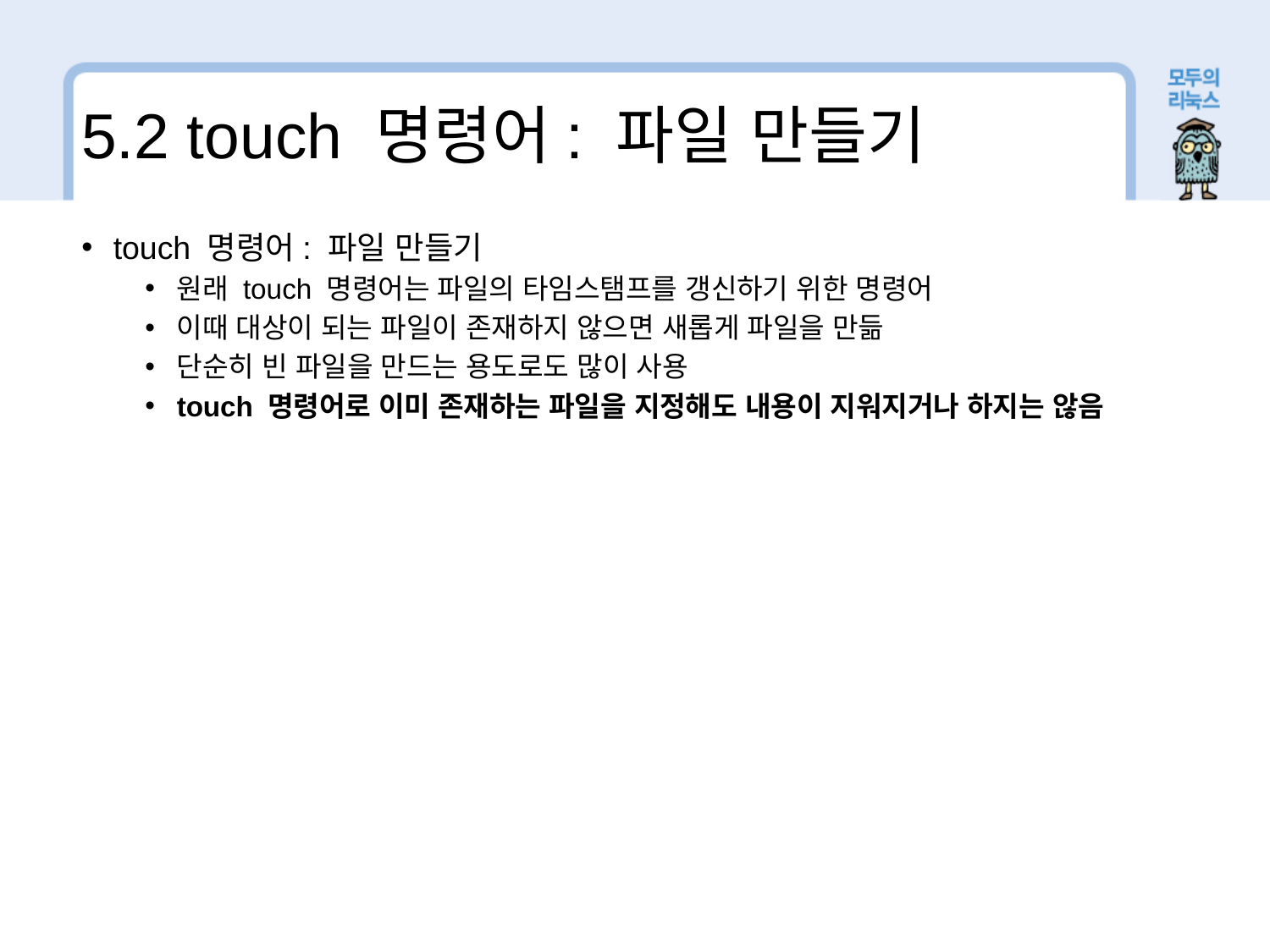

5.2 touch 명령어: 파일 만들기
touch 명령어: 파일 만들기
원래 touch 명령어는 파일의 타임스탬프를 갱신하기 위한 명령어
이때 대상이 되는 파일이 존재하지 않으면 새롭게 파일을 만듦
단순히 빈 파일을 만드는 용도로도 많이 사용
touch 명령어로 이미 존재하는 파일을 지정해도 내용이 지워지거나 하지는 않음